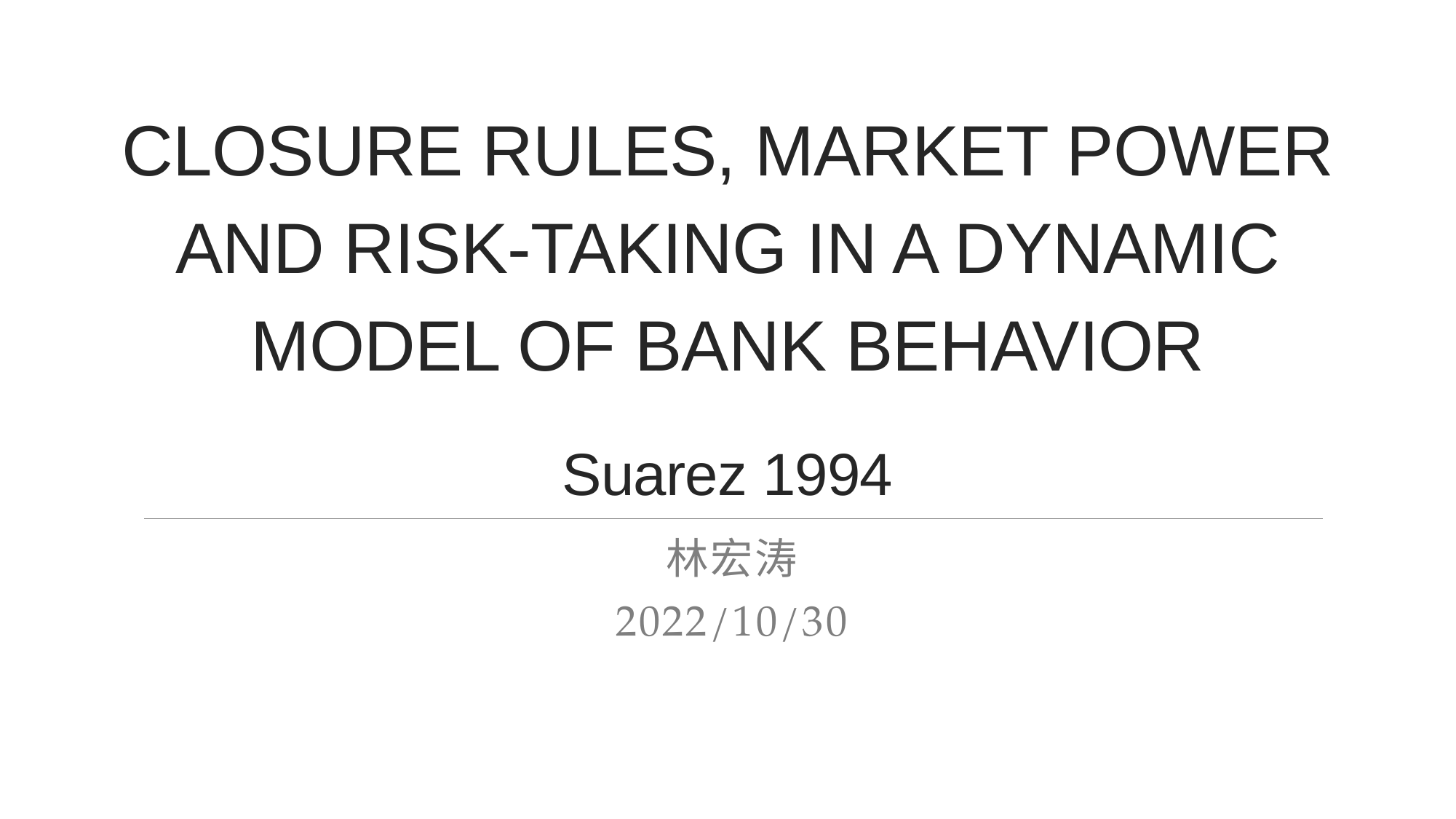

# CLOSURE RULES, MARKET POWER AND RISK-TAKING IN A DYNAMIC MODEL OF BANK BEHAVIOR Suarez 1994
林宏涛
2022/10/30